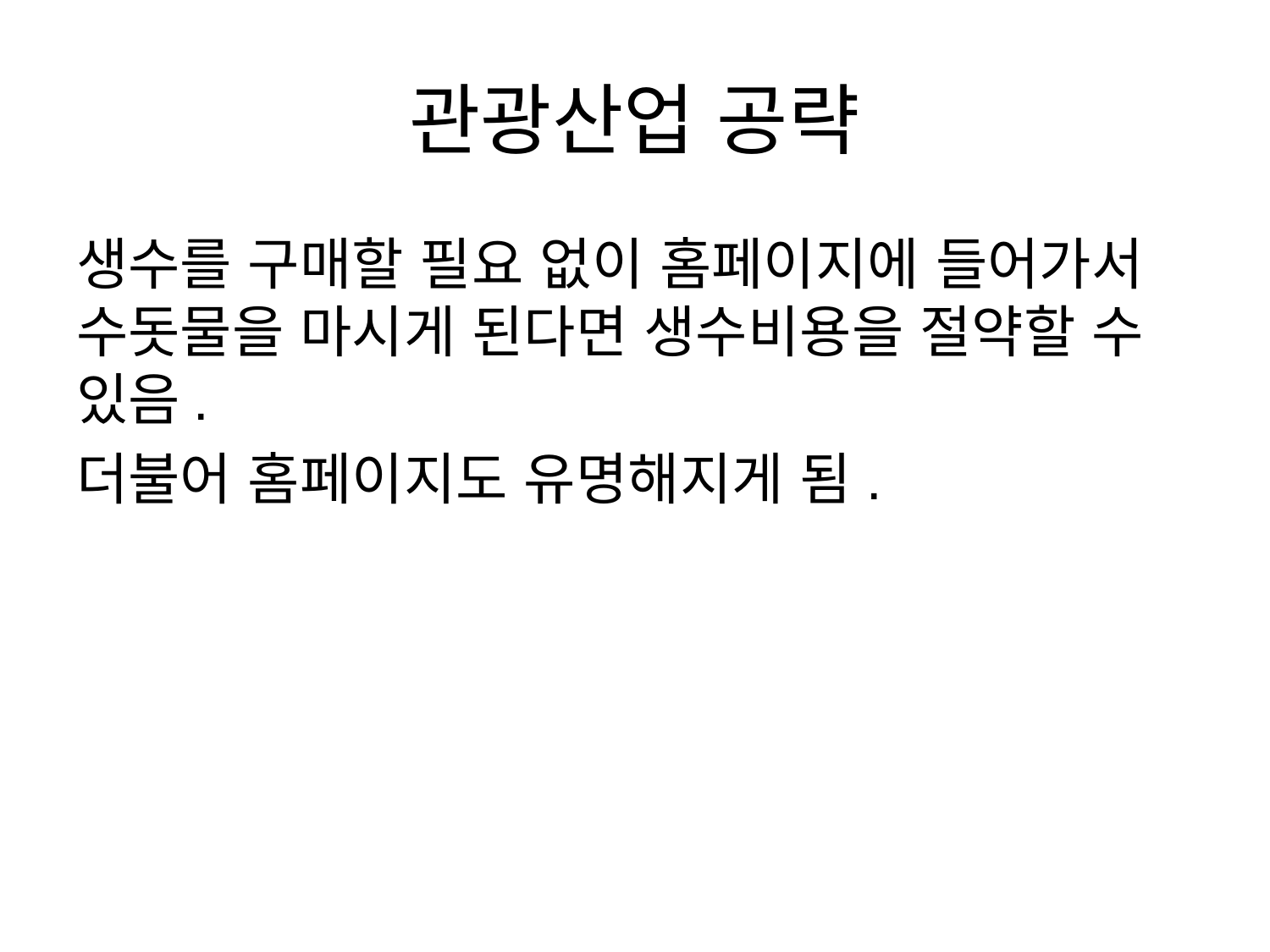

# 관광산업 공략
생수를 구매할 필요 없이 홈페이지에 들어가서 수돗물을 마시게 된다면 생수비용을 절약할 수 있음.
더불어 홈페이지도 유명해지게 됨.